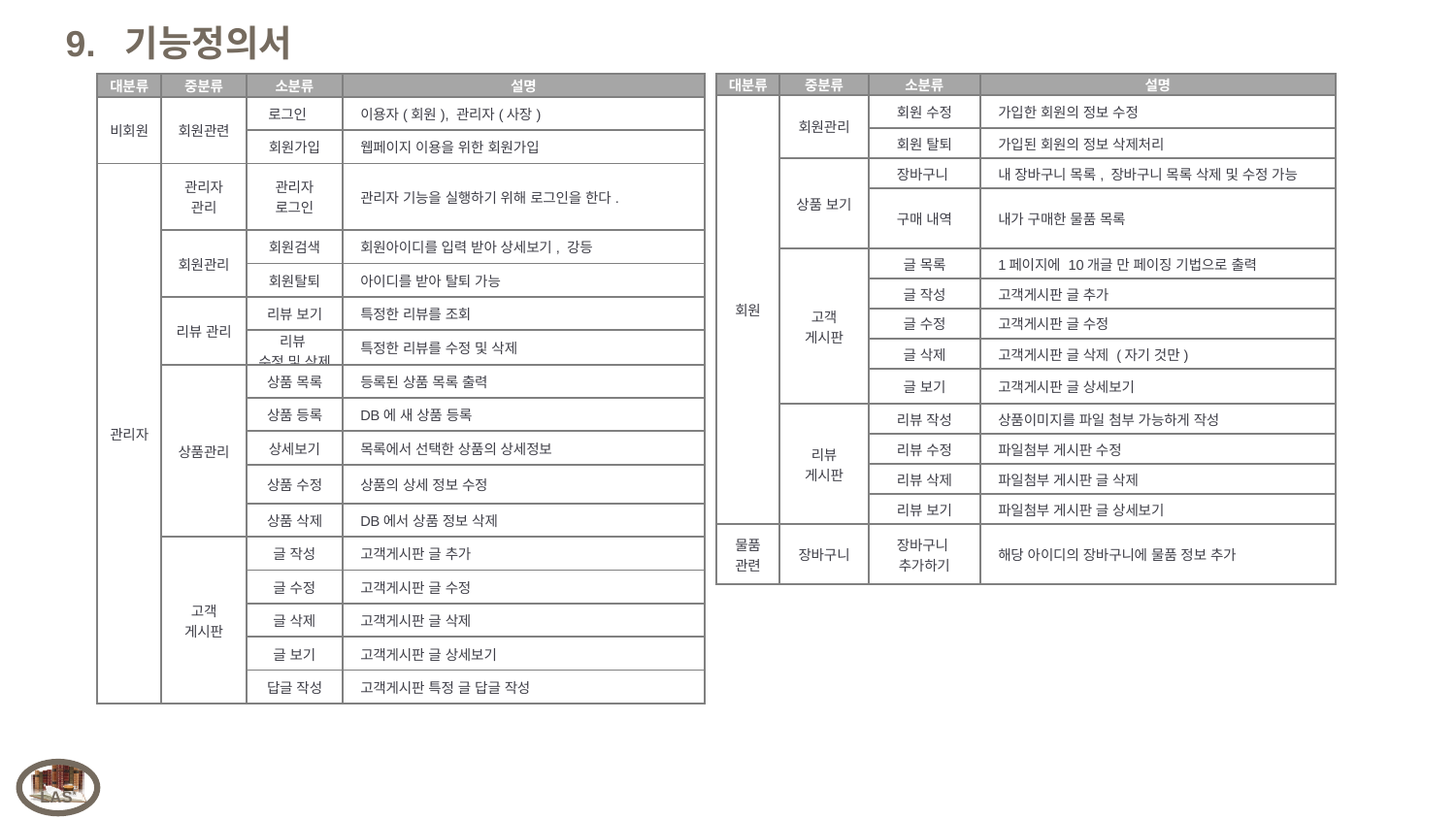

9.  기능정의서
| 대분류 | 중분류 | 소분류 | 설명 |
| --- | --- | --- | --- |
| 회원 | 회원관리 | 회원 수정 | 가입한 회원의 정보 수정 |
|  |  | 회원 탈퇴 | 가입된 회원의 정보 삭제처리 |
|  | 상품 보기 | 장바구니 | 내 장바구니 목록, 장바구니 목록 삭제 및 수정 가능 |
|  |  | 구매 내역 | 내가 구매한 물품 목록 |
|  | 고객 게시판 | 글 목록 | 1페이지에 10개글 만 페이징 기법으로 출력 |
|  |  | 글 작성 | 고객게시판 글 추가 |
|  |  | 글 수정 | 고객게시판 글 수정 |
|  |  | 글 삭제 | 고객게시판 글 삭제 (자기 것만) |
|  |  | 글 보기 | 고객게시판 글 상세보기 |
|  | 리뷰 게시판 | 리뷰 작성 | 상품이미지를 파일 첨부 가능하게 작성 |
|  |  | 리뷰 수정 | 파일첨부 게시판 수정 |
|  |  | 리뷰 삭제 | 파일첨부 게시판 글 삭제 |
|  |  | 리뷰 보기 | 파일첨부 게시판 글 상세보기 |
| 물품 관련 | 장바구니 | 장바구니 추가하기 | 해당 아이디의 장바구니에 물품 정보 추가 |
| 대분류 | 중분류 | 소분류 | 설명 |
| --- | --- | --- | --- |
| 비회원 | 회원관련 | 로그인 | 이용자(회원), 관리자(사장) |
|  |  | 회원가입 | 웹페이지 이용을 위한 회원가입 |
| 관리자 | 관리자 관리 | 관리자 로그인 | 관리자 기능을 실행하기 위해 로그인을 한다. |
|  | 회원관리 | 회원검색 | 회원아이디를 입력 받아 상세보기, 강등 |
|  |  | 회원탈퇴 | 아이디를 받아 탈퇴 가능 |
|  | 리뷰 관리 | 리뷰 보기 | 특정한 리뷰를 조회 |
|  |  | 리뷰 수정 및 삭제 | 특정한 리뷰를 수정 및 삭제 |
|  | 상품관리 | 상품 목록 | 등록된 상품 목록 출력 |
|  |  | 상품 등록 | DB에 새 상품 등록 |
|  |  | 상세보기 | 목록에서 선택한 상품의 상세정보 |
|  |  | 상품 수정 | 상품의 상세 정보 수정 |
|  |  | 상품 삭제 | DB에서 상품 정보 삭제 |
|  | 고객 게시판 | 글 작성 | 고객게시판 글 추가 |
|  |  | 글 수정 | 고객게시판 글 수정 |
|  |  | 글 삭제 | 고객게시판 글 삭제 |
|  |  | 글 보기 | 고객게시판 글 상세보기 |
|  |  | 답글 작성 | 고객게시판 특정 글 답글 작성 |
17